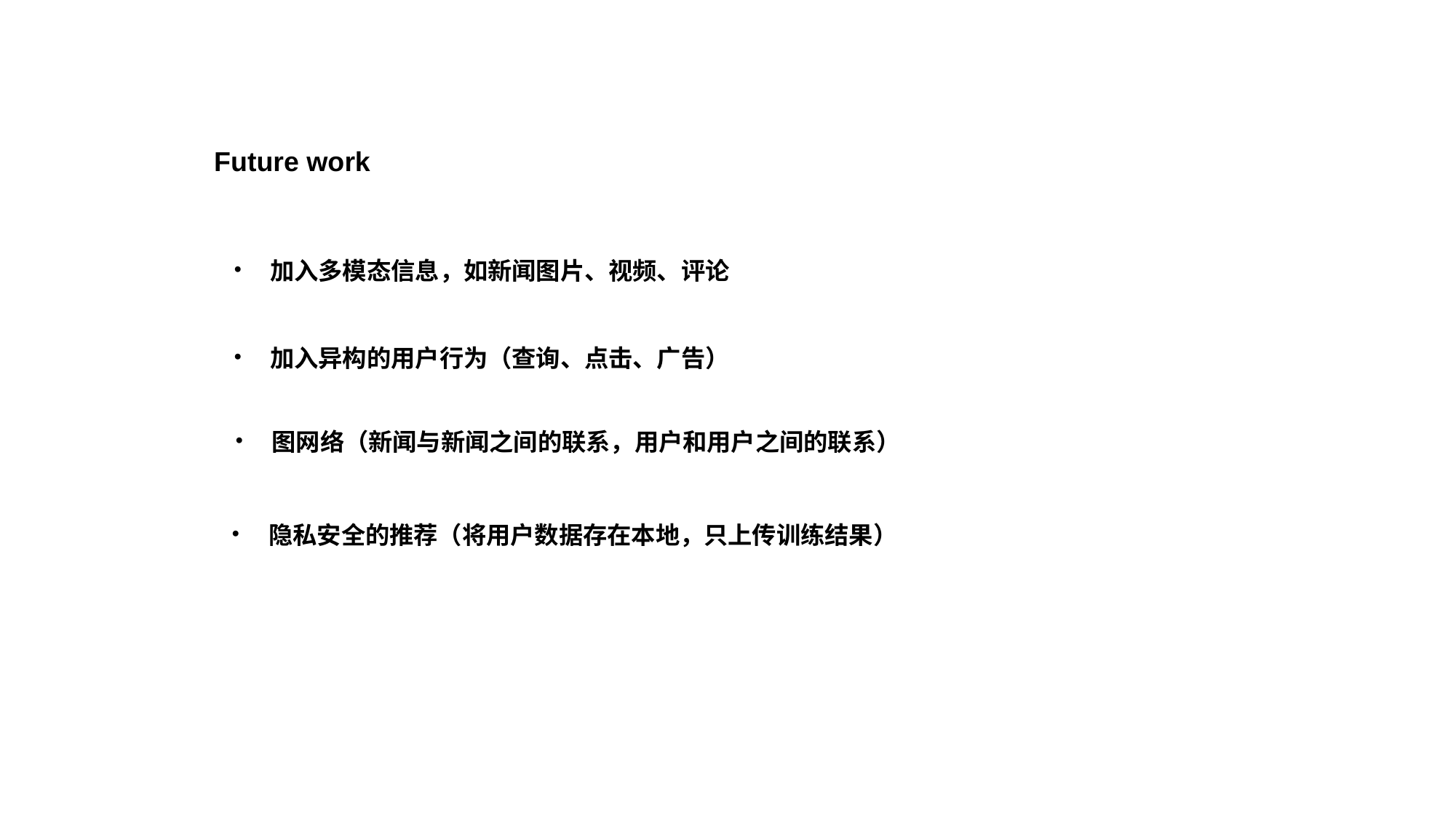

Future work
•  加入多模态信息，如新闻图片、视频、评论
•  加入异构的用户行为（查询、点击、广告）
•  图网络（新闻与新闻之间的联系，用户和用户之间的联系）
•  隐私安全的推荐（将用户数据存在本地，只上传训练结果）